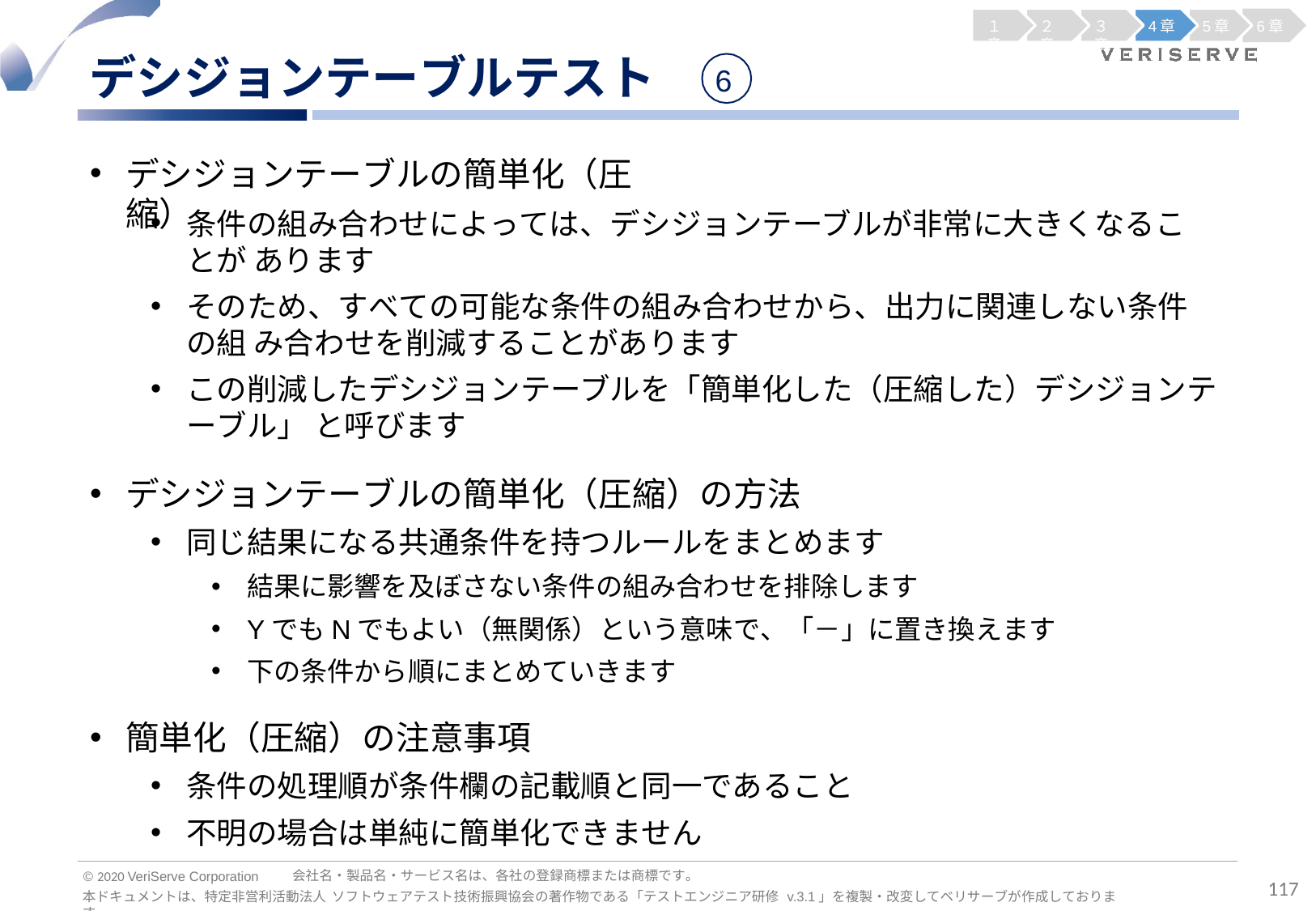

１章
２章
３章
4章
5章
6章
デシジョンテーブルテスト

デシジョンテーブルの簡単化（圧縮）

6
条件の組み合わせによっては、デシジョンテーブルが非常に大きくなることが あります
そのため、すべての可能な条件の組み合わせから、出力に関連しない条件の組 み合わせを削減することがあります
この削減したデシジョンテーブルを「簡単化した（圧縮した）デシジョンテーブル」 と呼びます

デシジョンテーブルの簡単化（圧縮）の方法
同じ結果になる共通条件を持つルールをまとめます
結果に影響を及ぼさない条件の組み合わせを排除します
YでもNでもよい（無関係）という意味で、「－」に置き換えます
下の条件から順にまとめていきます

簡単化（圧縮）の注意事項
条件の処理順が条件欄の記載順と同一であること
不明の場合は単純に簡単化できません
会社名・製品名・サービス名は、各社の登録商標または商標です。
© 2020 VeriServe Corporation
117
本ドキュメントは、特定非営利活動法人 ソフトウェアテスト技術振興協会の著作物である「テストエンジニア研修 v.3.1」を複製・改変してベリサーブが作成しております。